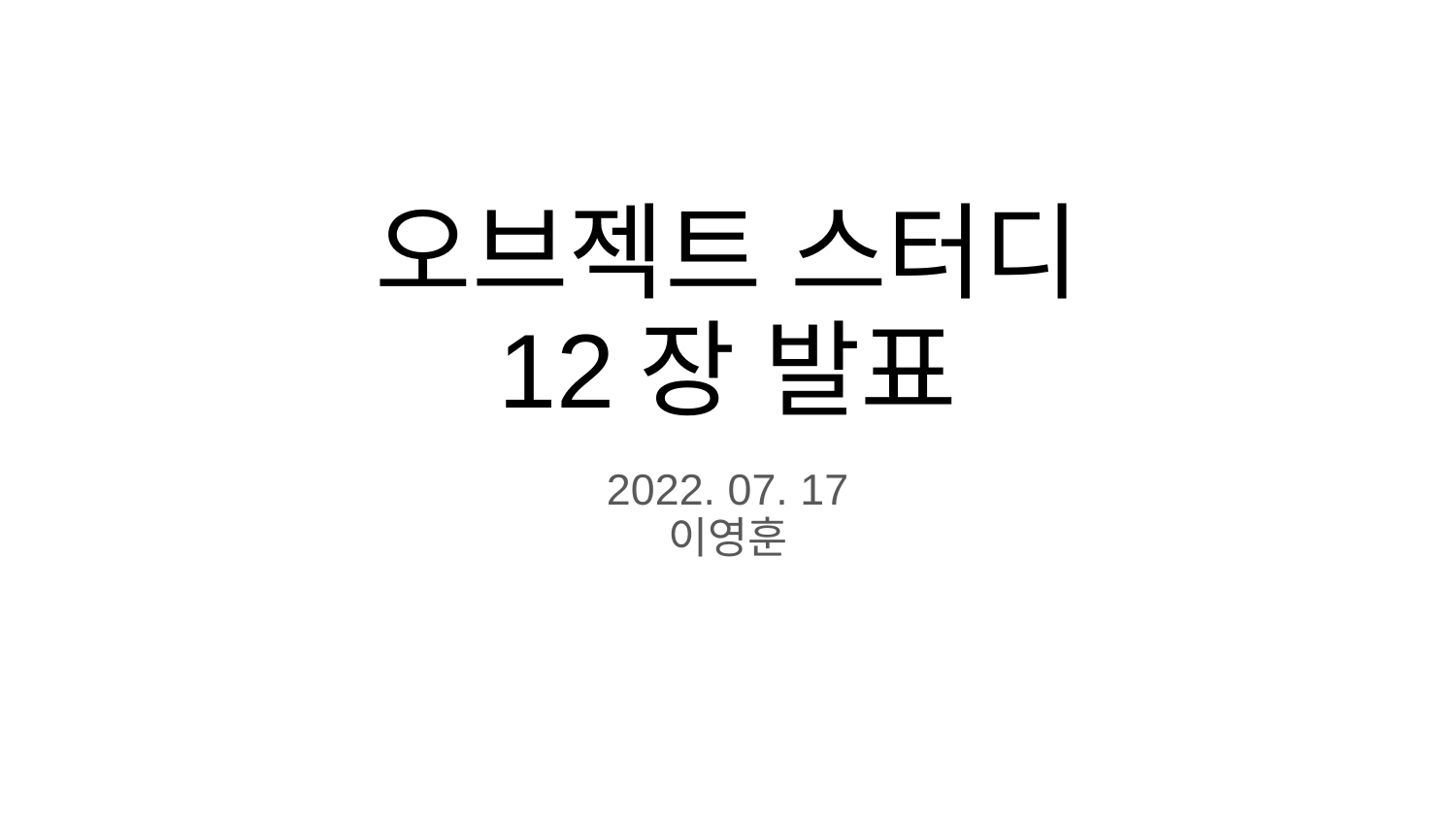

# 오브젝트 스터디
12장 발표
2022. 07. 17
이영훈